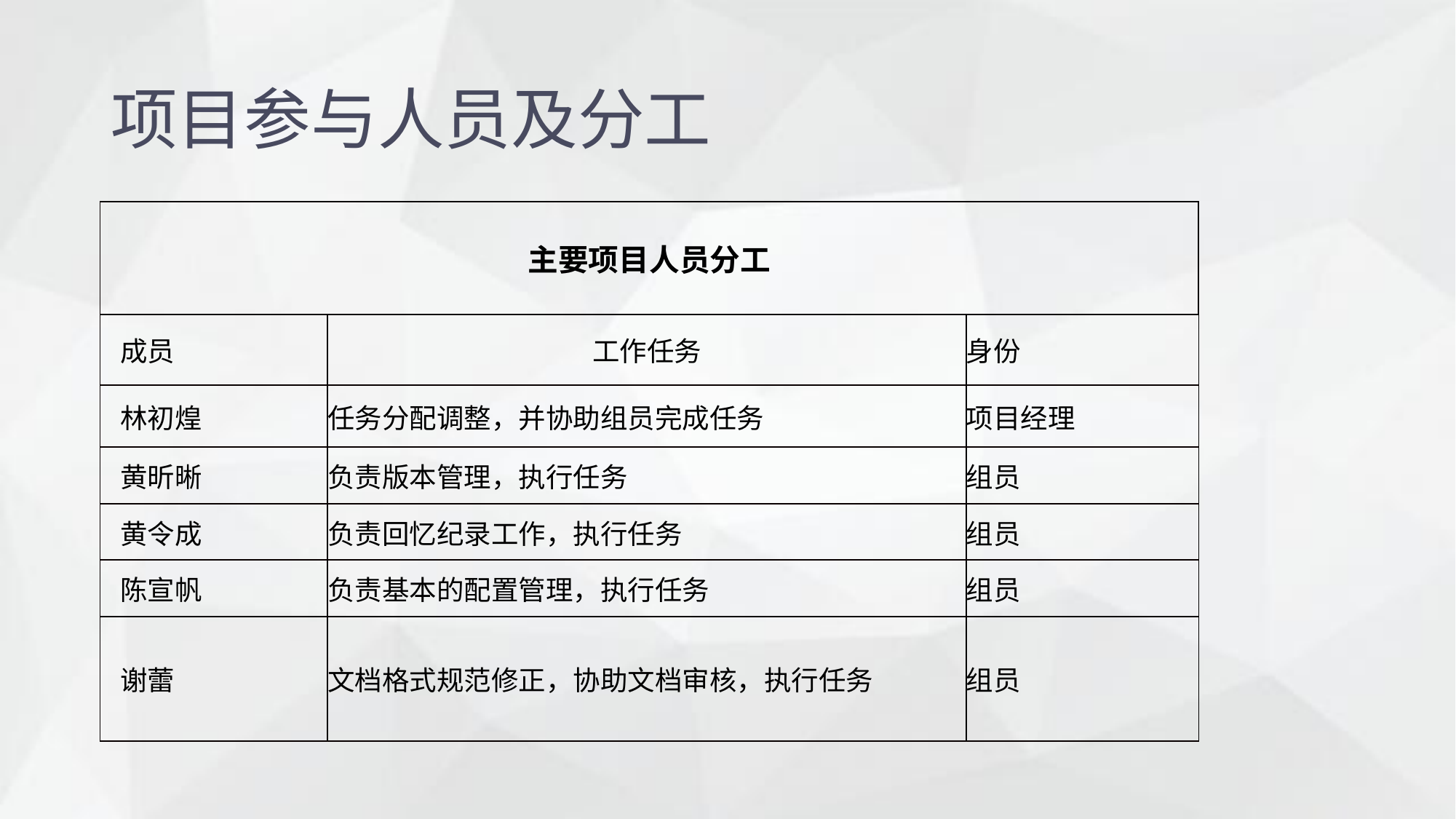

项目参与人员及分工
| 主要项目人员分工 |  |  |
| --- | --- | --- |
| 成员 | 工作任务 | 身份 |
| 林初煌 | 任务分配调整，并协助组员完成任务 | 项目经理 |
| 黄昕晰 | 负责版本管理，执行任务 | 组员 |
| 黄令成 | 负责回忆纪录工作，执行任务 | 组员 |
| 陈宣帆 | 负责基本的配置管理，执行任务 | 组员 |
| 谢蕾 | 文档格式规范修正，协助文档审核，执行任务 | 组员 |